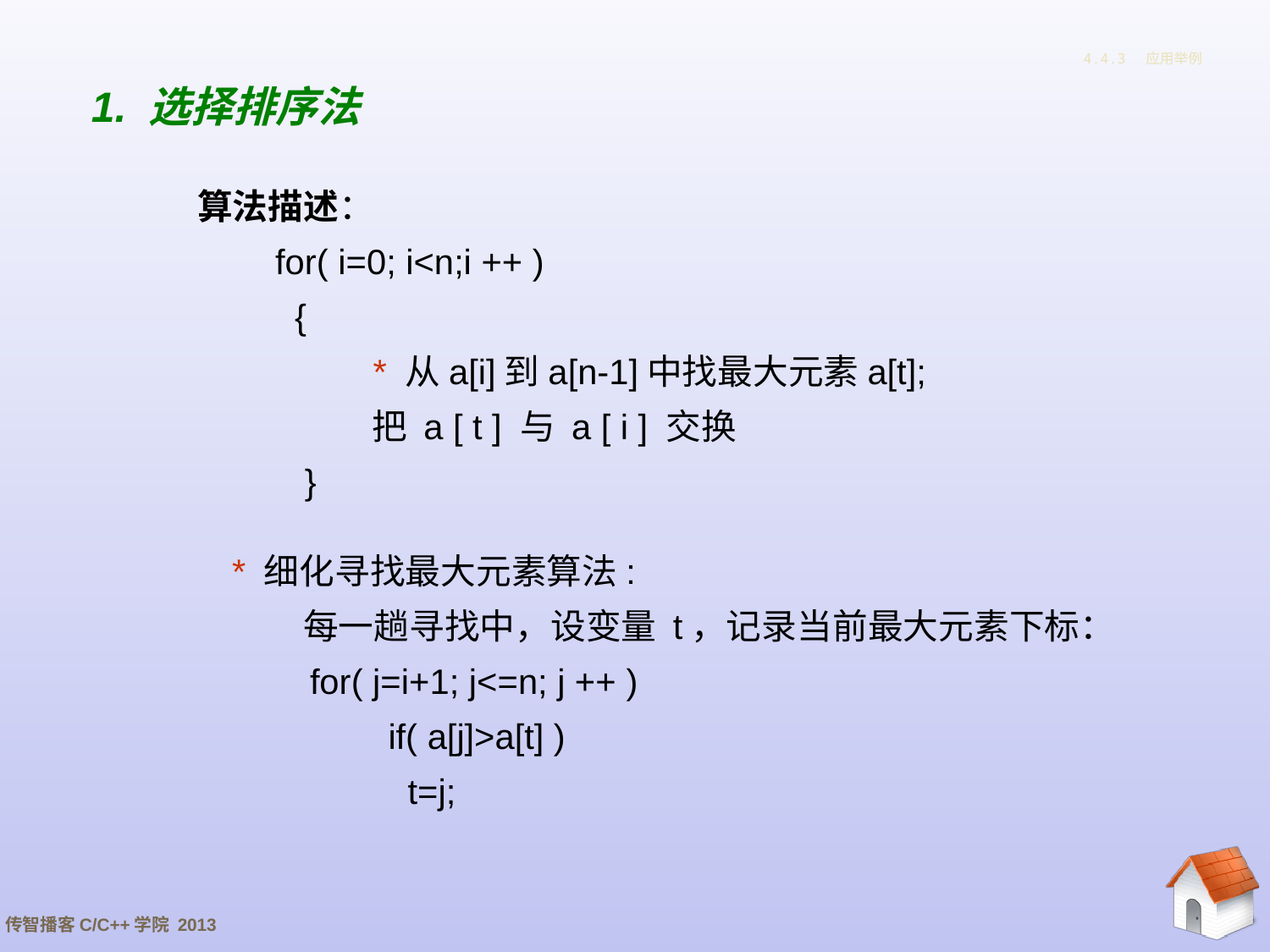

# 4.4.3  应用举例
1. 选择排序法
算法描述：
        for( i=0; i<n;i ++ )
          {
	     * 从a[i]到a[n-1]中找最大元素a[t];
	     把 a [ t ] 与 a [ i ] 交换
           }
* 细化寻找最大元素算法:
        每一趟寻找中，设变量 t，记录当前最大元素下标：
        for( j=i+1; j<=n; j ++ )
	   if( a[j]>a[t] )
	     t=j;